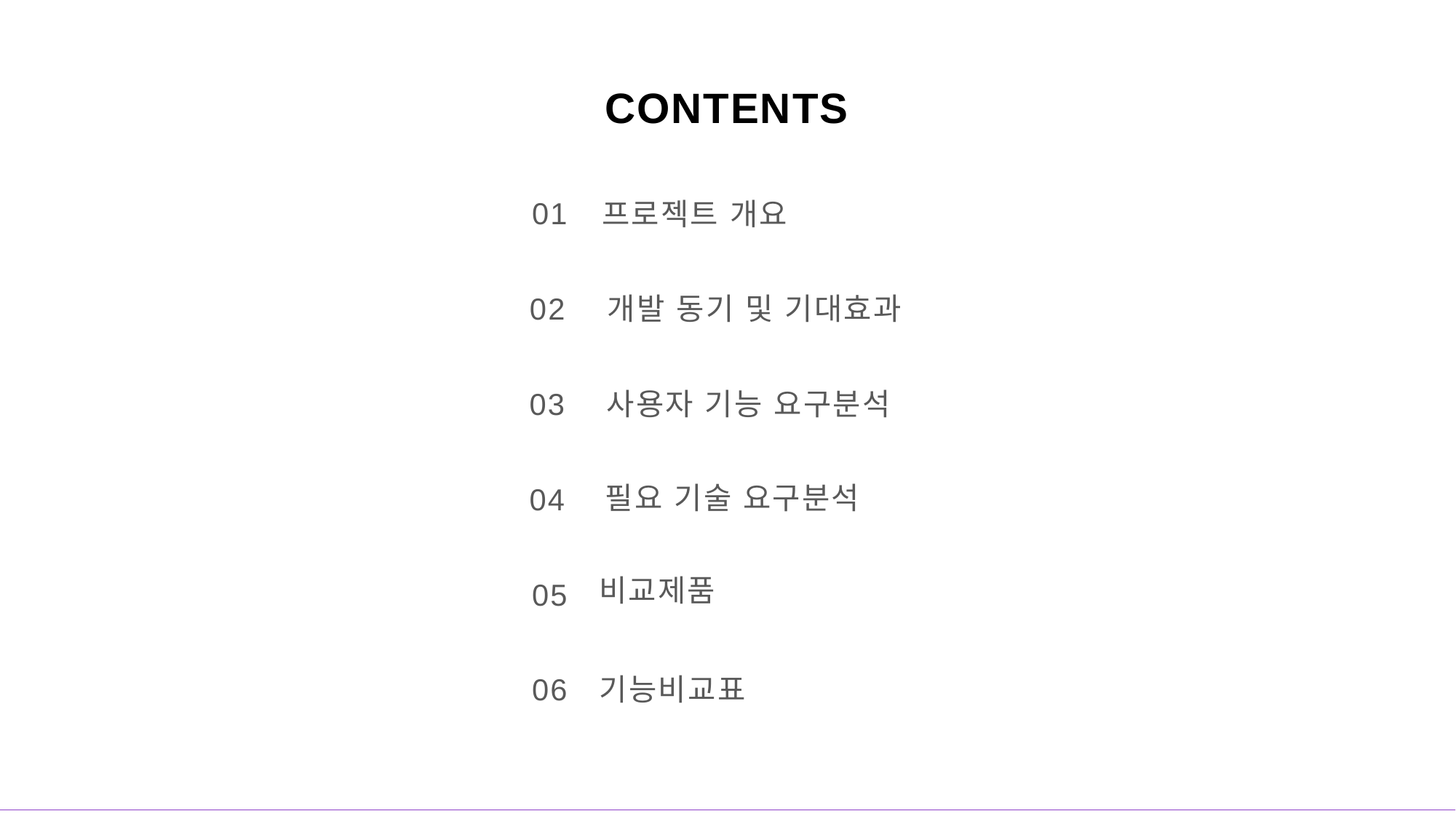

CONTENTS
01
프로젝트 개요
02
개발 동기 및 기대효과
03
사용자 기능 요구분석
필요 기술 요구분석
04
비교제품
05
06
기능비교표